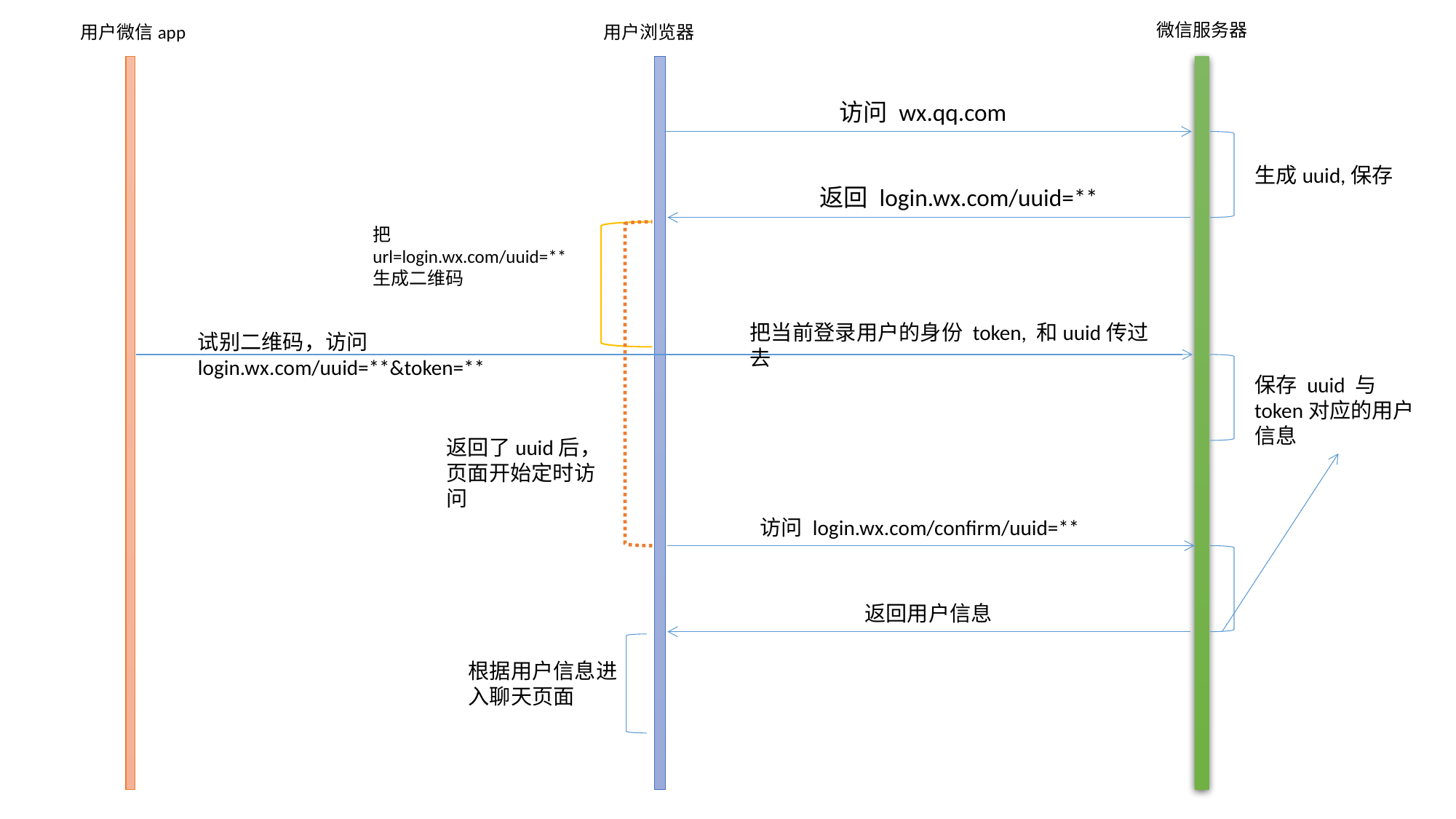

微信服务器
用户微信app
用户浏览器

访问 wx.qq.com

生成uuid,保存
返回 login.wx.com/uuid=**
把 url=login.wx.com/uuid=** 生成二维码

把当前登录用户的身份 token, 和uuid传过去
试别二维码，访问 login.wx.com/uuid=**&token=**

保存 uuid 与 token对应的用户信息
返回了uuid后，页面开始定时访问
访问 login.wx.com/confirm/uuid=**

返回用户信息

根据用户信息进入聊天页面